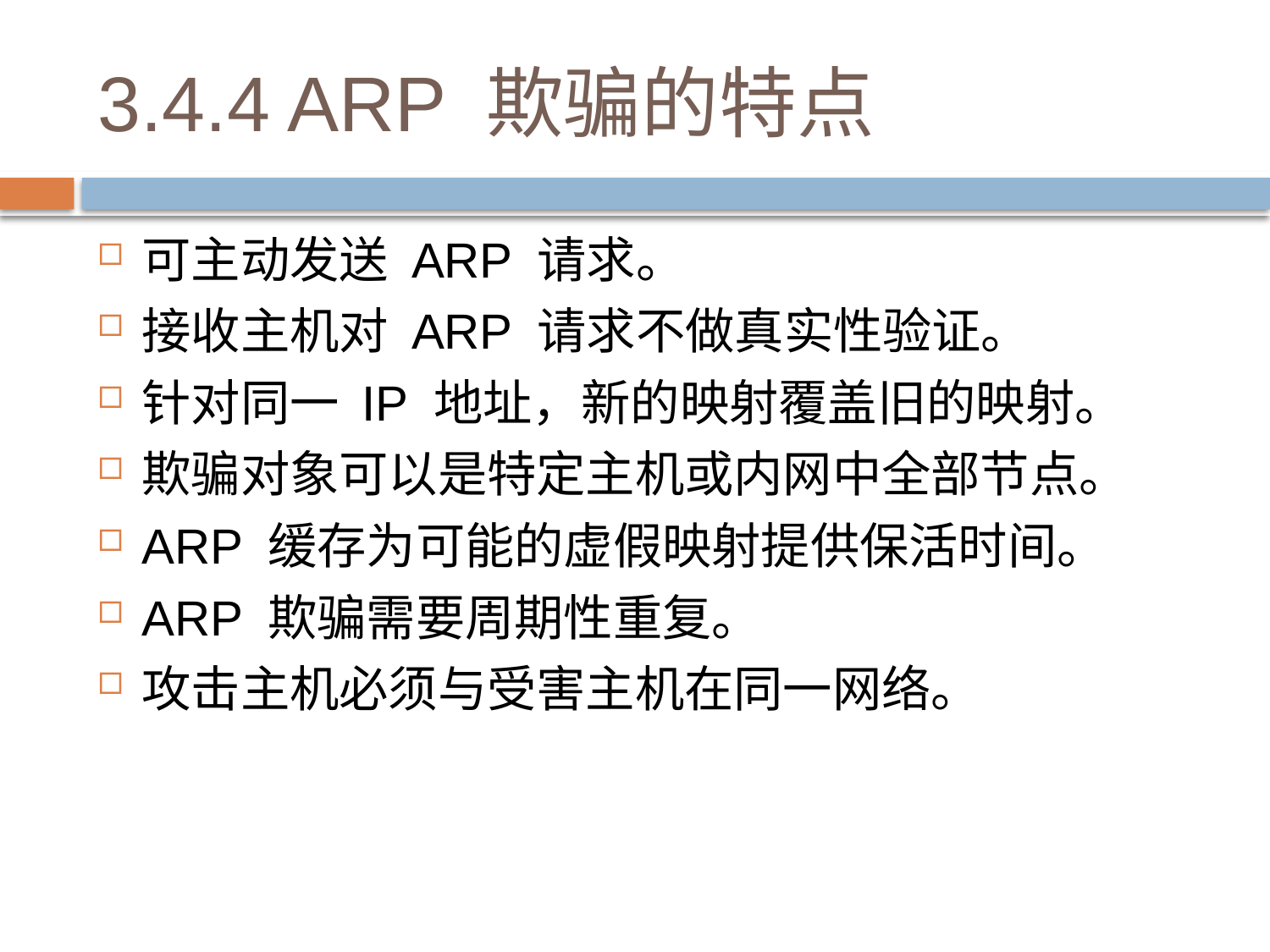

# 3.4.4 ARP 欺骗的特点
可主动发送 ARP 请求。
接收主机对 ARP 请求不做真实性验证。
针对同一 IP 地址，新的映射覆盖旧的映射。
欺骗对象可以是特定主机或内网中全部节点。
ARP 缓存为可能的虚假映射提供保活时间。
ARP 欺骗需要周期性重复。
攻击主机必须与受害主机在同一网络。